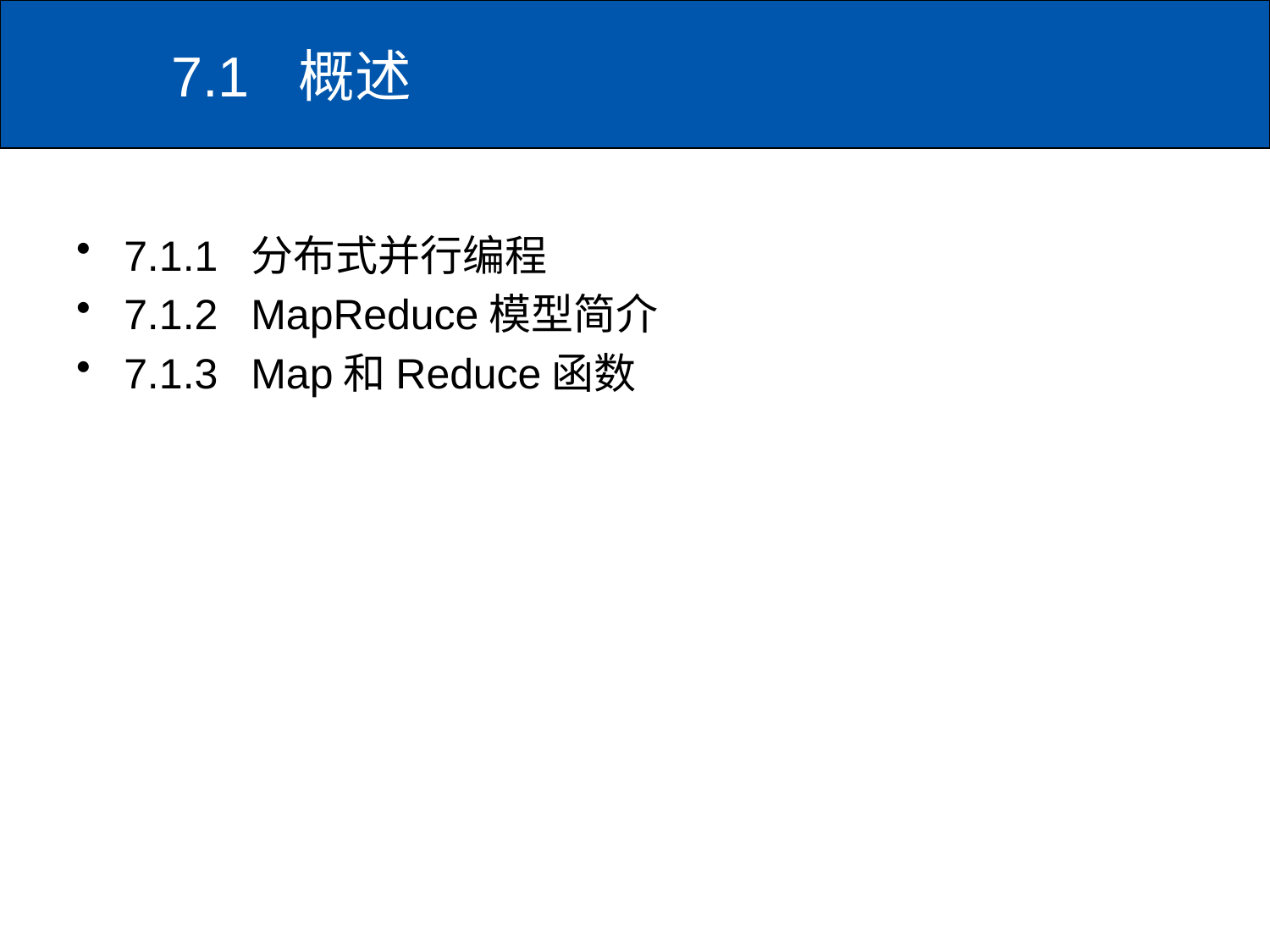

# 7.1	概述
7.1.1	分布式并行编程
7.1.2	MapReduce模型简介
7.1.3	Map和Reduce函数